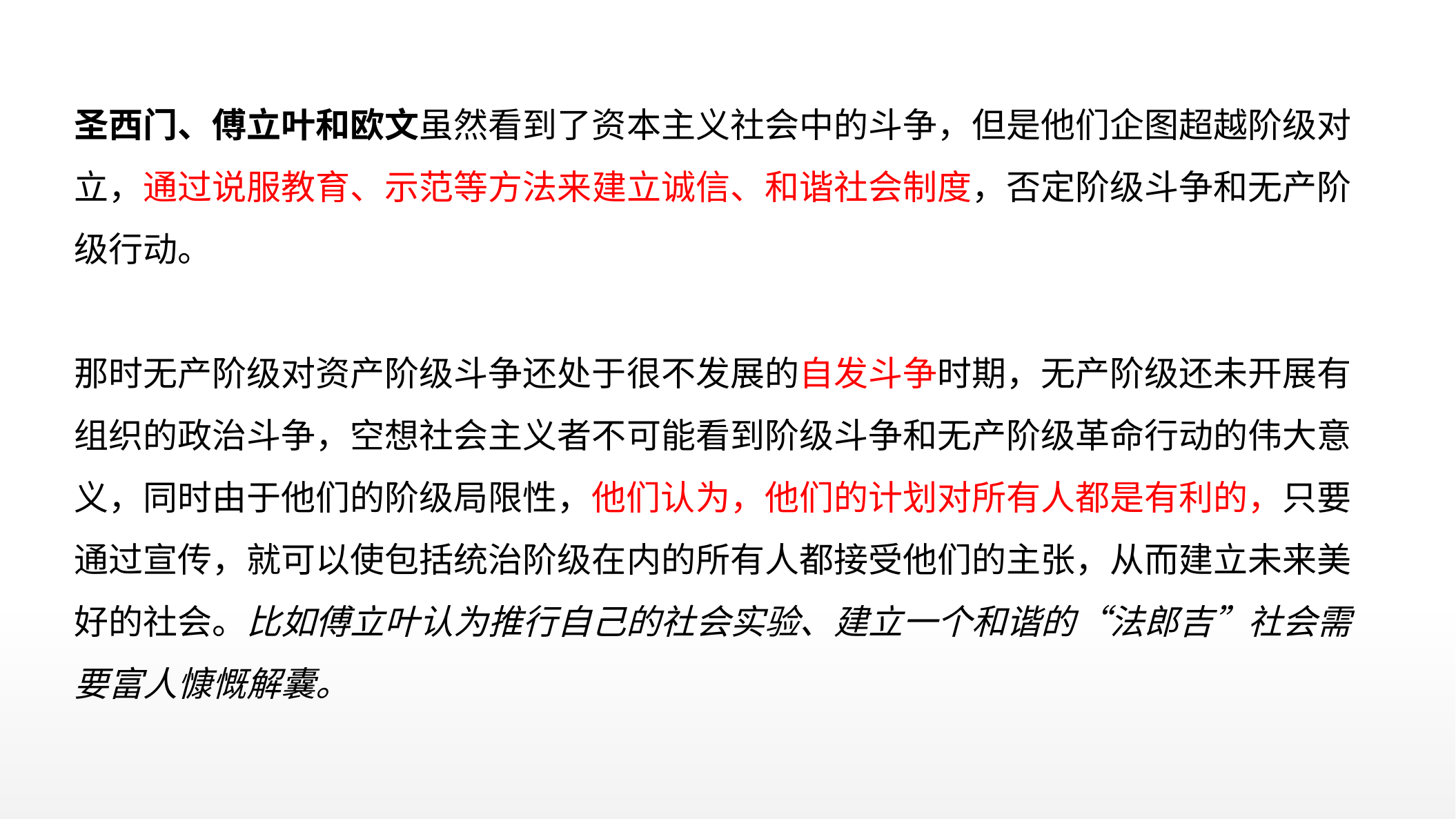

马恩对空想社会主义的一段评价
圣西门、傅立叶和欧文虽然看到了资本主义社会中的斗争，但是他们企图超越阶级对立，通过说服教育、示范等方法来建立诚信、和谐社会制度，否定阶级斗争和无产阶级行动。

那时无产阶级对资产阶级斗争还处于很不发展的自发斗争时期，无产阶级还未开展有组织的政治斗争，空想社会主义者不可能看到阶级斗争和无产阶级革命行动的伟大意义，同时由于他们的阶级局限性，他们认为，他们的计划对所有人都是有利的，只要通过宣传，就可以使包括统治阶级在内的所有人都接受他们的主张，从而建立未来美好的社会。比如傅立叶认为推行自己的社会实验、建立一个和谐的“法郎吉”社会需要富人慷慨解囊。